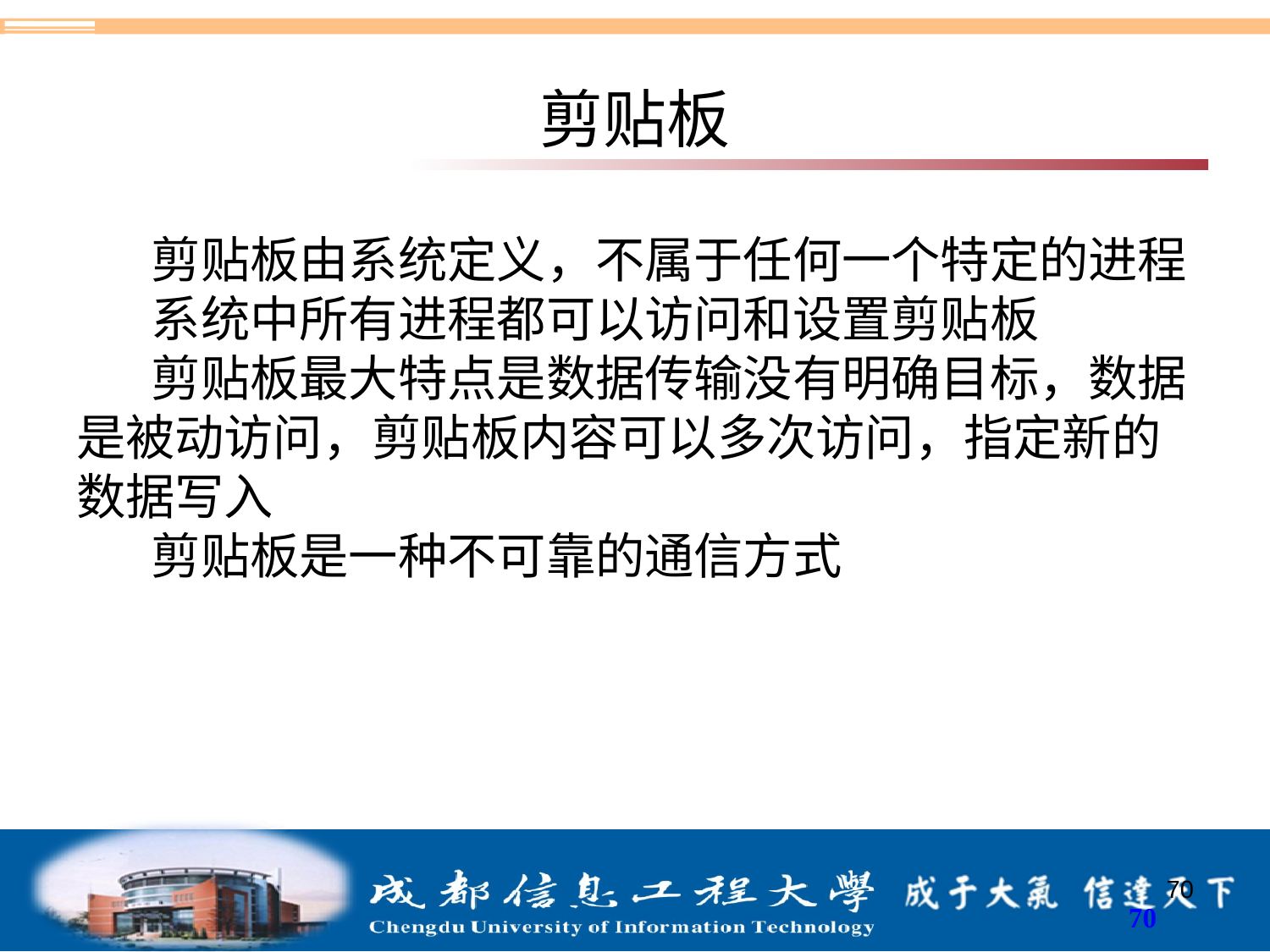

# 剪贴板
剪贴板由系统定义，不属于任何一个特定的进程
系统中所有进程都可以访问和设置剪贴板
剪贴板最大特点是数据传输没有明确目标，数据是被动访问，剪贴板内容可以多次访问，指定新的数据写入
剪贴板是一种不可靠的通信方式